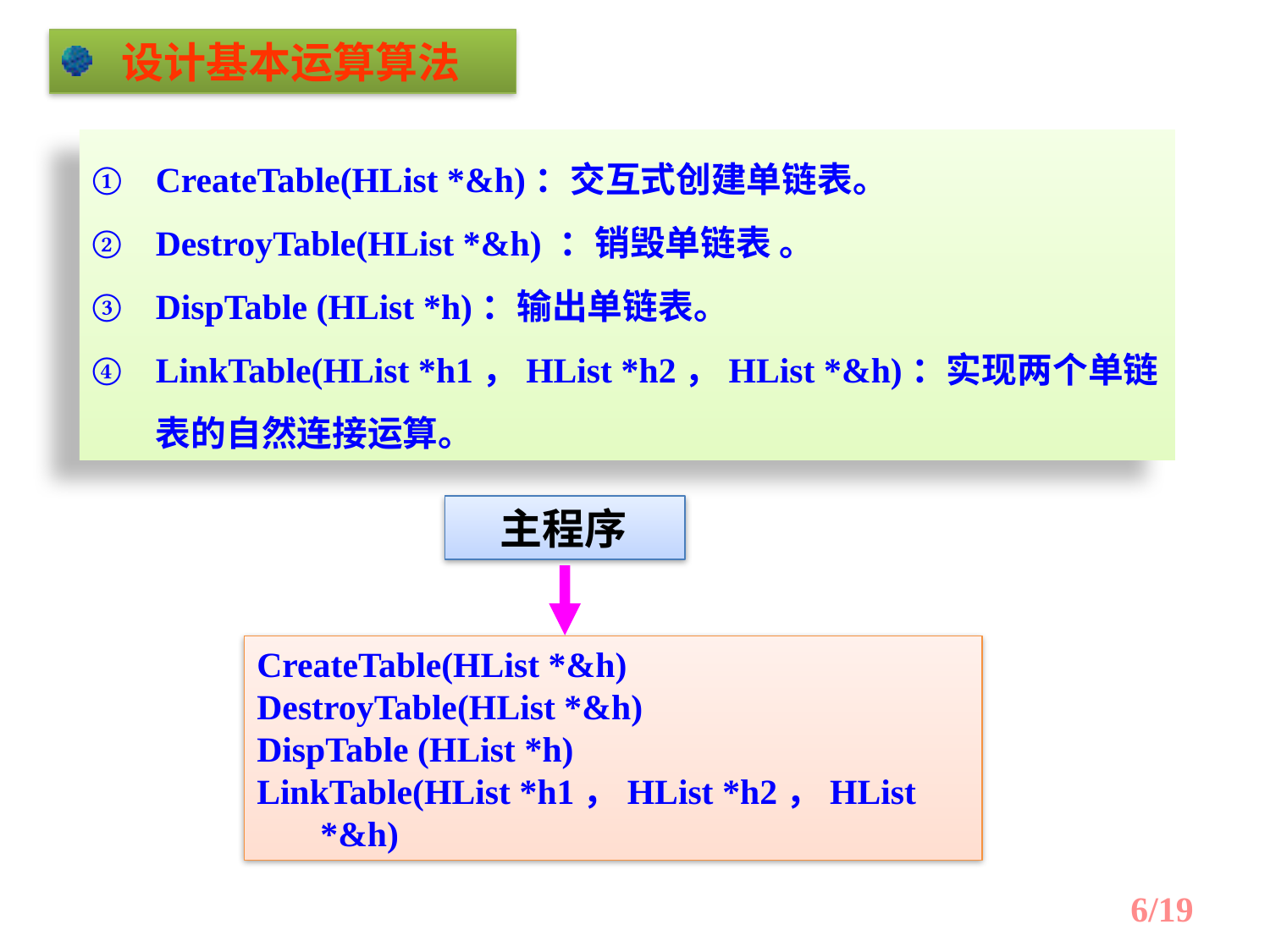

设计基本运算算法
CreateTable(HList *&h)：交互式创建单链表。
DestroyTable(HList *&h) ：销毁单链表 。
DispTable (HList *h)：输出单链表。
LinkTable(HList *h1，HList *h2，HList *&h)：实现两个单链表的自然连接运算。
　主程序

CreateTable(HList *&h)
DestroyTable(HList *&h)
DispTable (HList *h)
LinkTable(HList *h1，HList *h2，HList *&h)
6